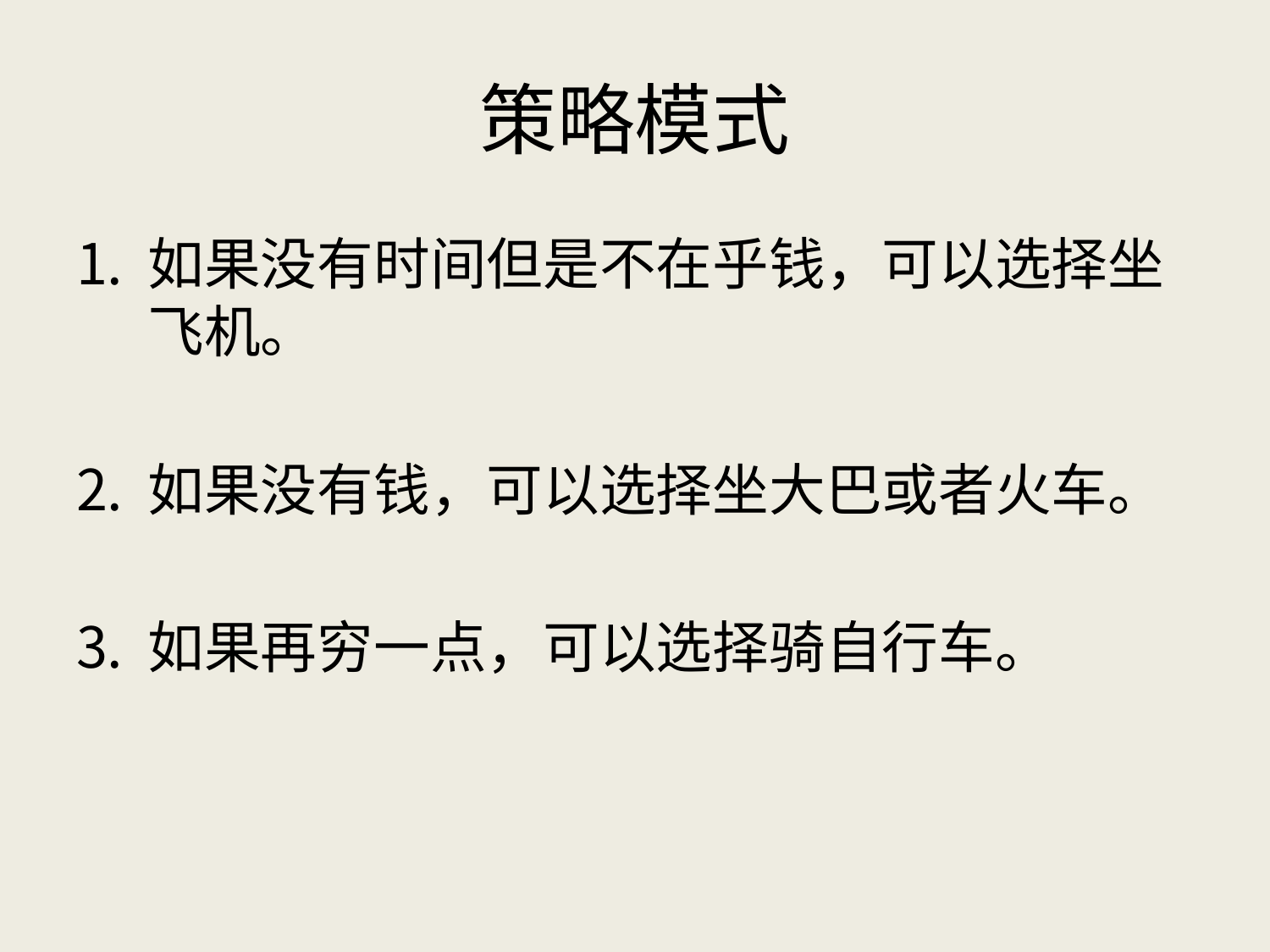

# 策略模式
如果没有时间但是不在乎钱，可以选择坐飞机。

如果没有钱，可以选择坐大巴或者火车。

如果再穷一点，可以选择骑自行车。